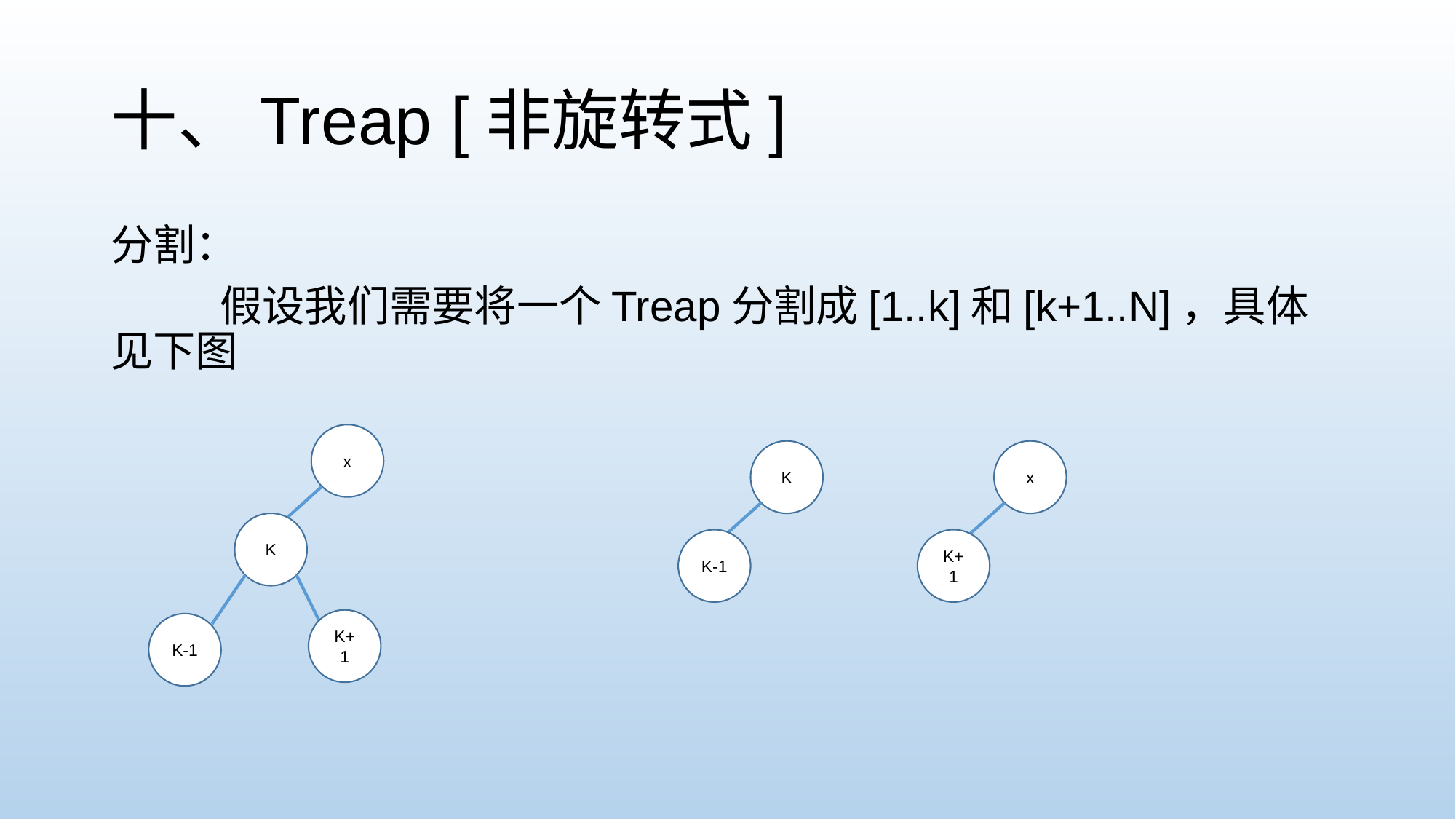

# 十、Treap [非旋转式]
分割：
	假设我们需要将一个Treap分割成[1..k]和[k+1..N]，具体见下图

x
K
x
K
K-1
K+1
K+1
K-1